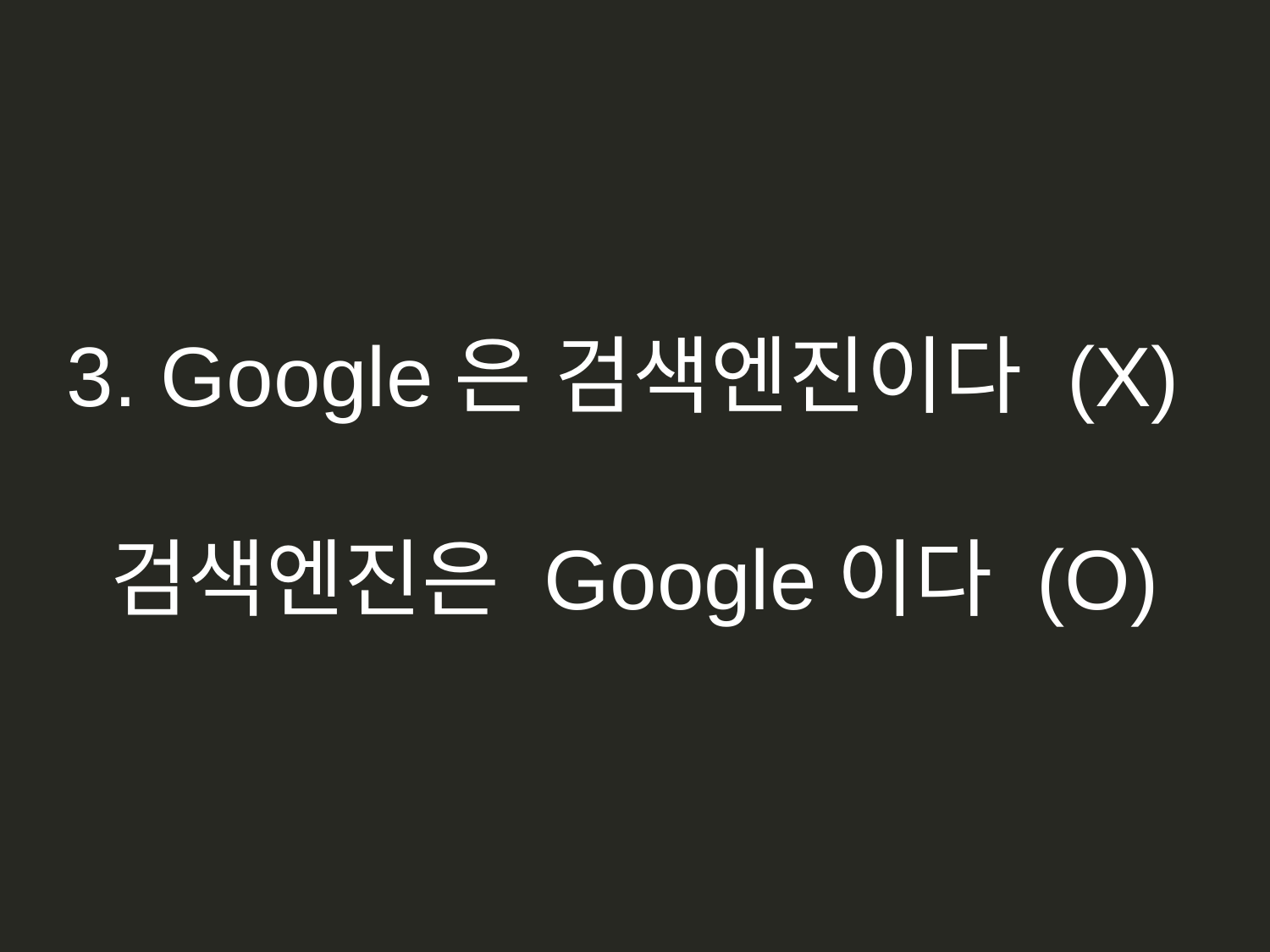

3. Google은 검색엔진이다 (X)

검색엔진은 Google이다 (O)